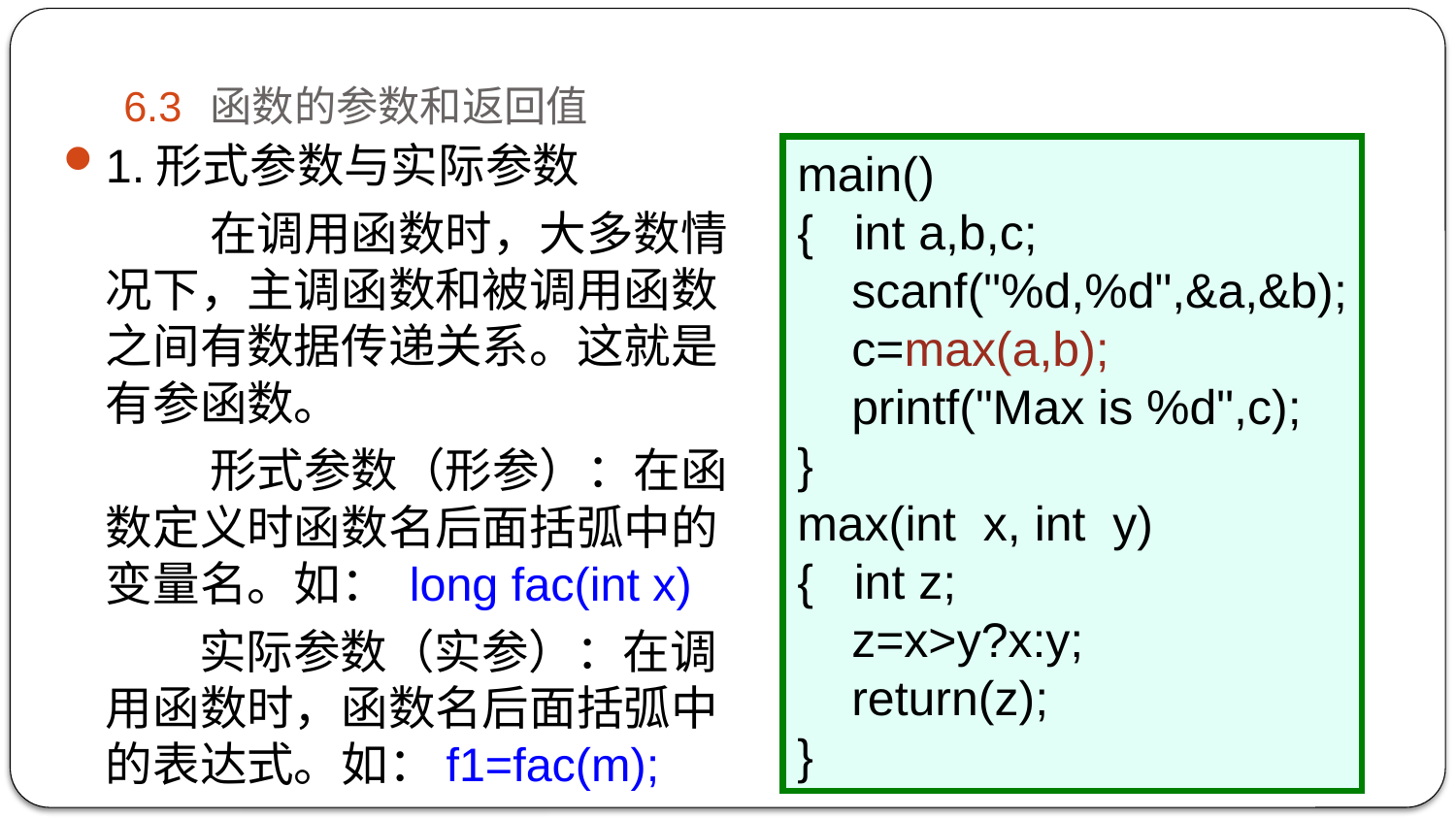

# 6.3  函数的参数和返回值
1.形式参数与实际参数
             在调用函数时，大多数情况下，主调函数和被调用函数之间有数据传递关系。这就是有参函数。
             形式参数（形参）：在函数定义时函数名后面括弧中的变量名。如： long fac(int x)
            实际参数（实参）：在调用函数时，函数名后面括弧中的表达式。如：f1=fac(m);

main()
{   int a,b,c;
    scanf("%d,%d",&a,&b);
    c=max(a,b);
    printf("Max is %d",c);
}
max(int  x, int  y)
{   int z;
    z=x>y?x:y;
    return(z);
}